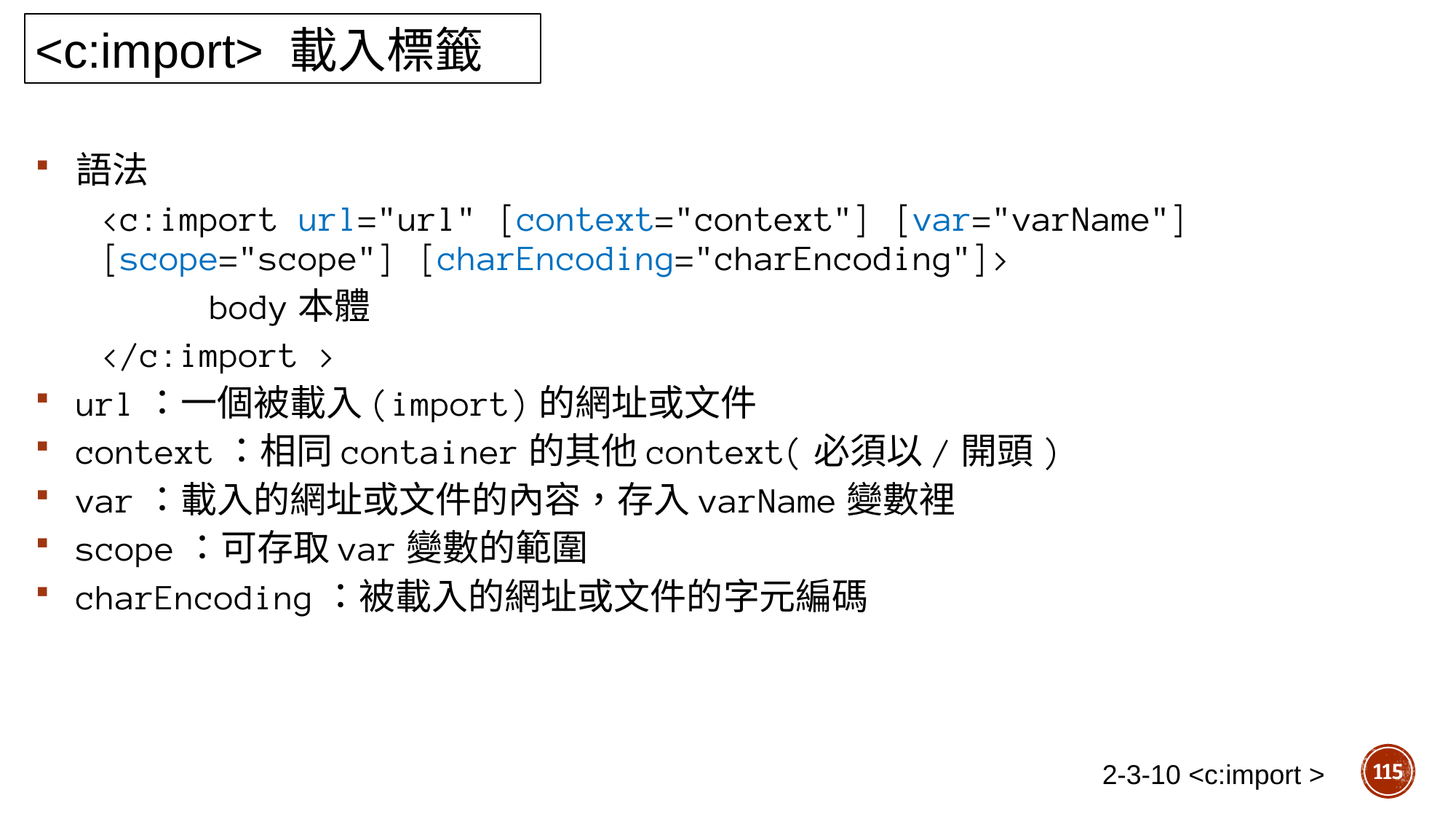

<c:import> 載入標籤
語法
<c:import url="url" [context="context"] [var="varName"] [scope="scope"] [charEncoding="charEncoding"]>
	body本體
</c:import >
url：一個被載入(import)的網址或文件
context：相同container的其他context(必須以/開頭)
var：載入的網址或文件的內容，存入varName變數裡
scope：可存取var變數的範圍
charEncoding：被載入的網址或文件的字元編碼
115
2-3-10 <c:import >